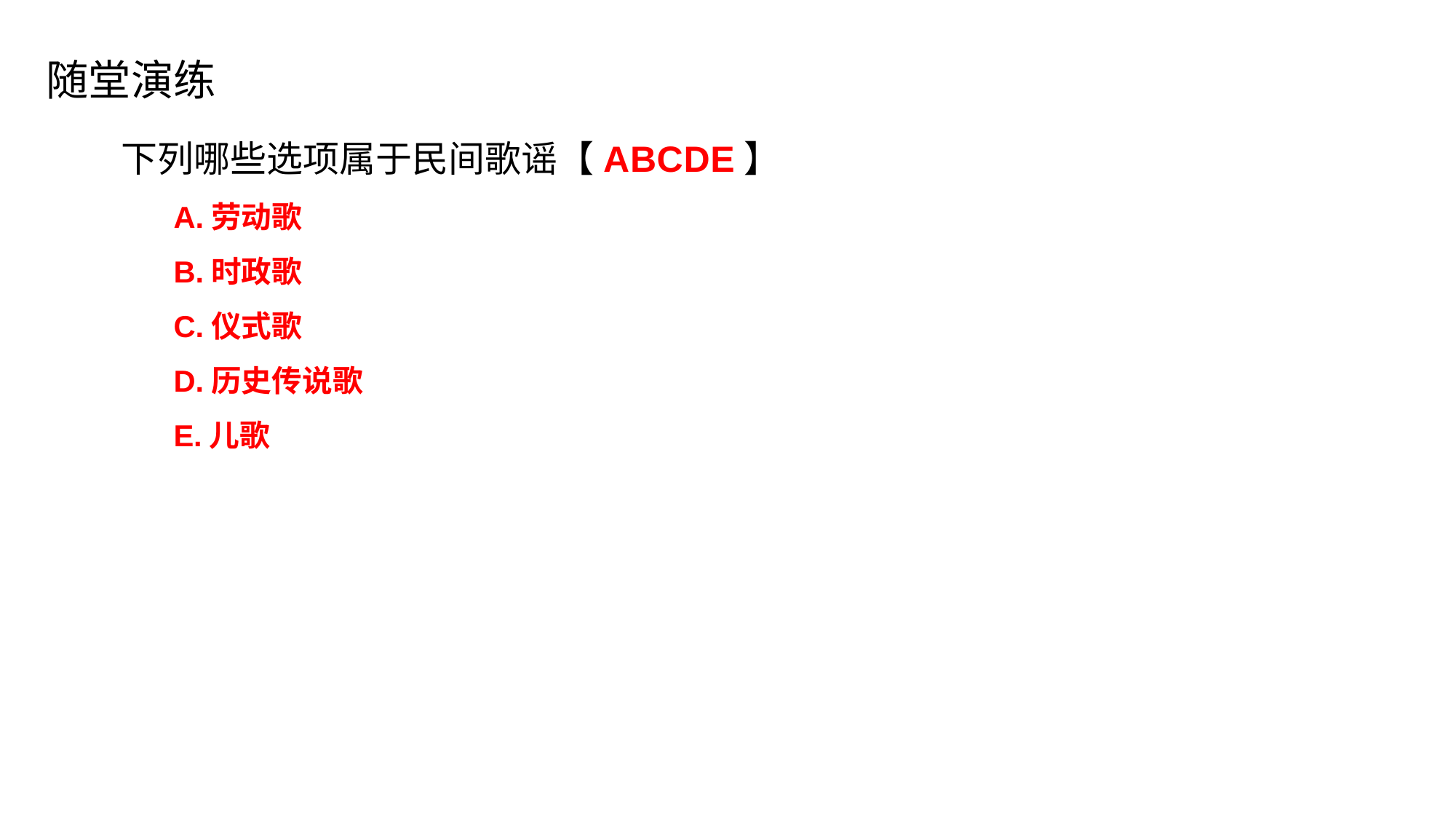

随堂演练
下列哪些选项属于民间歌谣【ABCDE】
A.劳动歌
B.时政歌
C.仪式歌
D.历史传说歌
E.儿歌